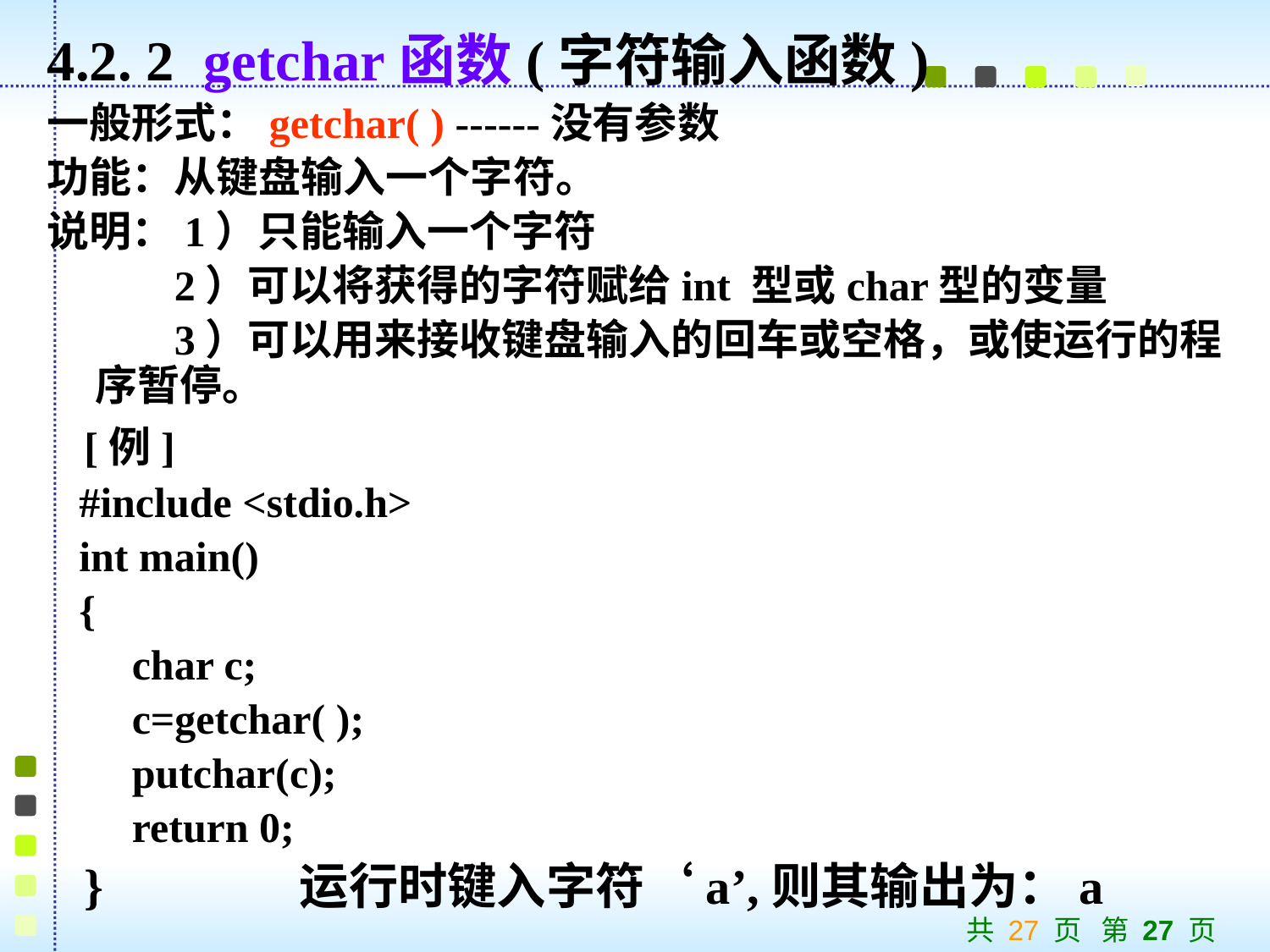

4.2. 2  getchar函数(字符输入函数)
一般形式：getchar( ) ------没有参数
功能：从键盘输入一个字符。
说明：1）只能输入一个字符
            2）可以将获得的字符赋给int 型或char型的变量
            3）可以用来接收键盘输入的回车或空格，或使运行的程序暂停。
   [例]
   #include <stdio.h>
   int main()
   {
        char c;
        c=getchar( );
        putchar(c);
        return 0;
   }               运行时键入字符‘a’,则其输出为：a
共 27 页   第 27 页